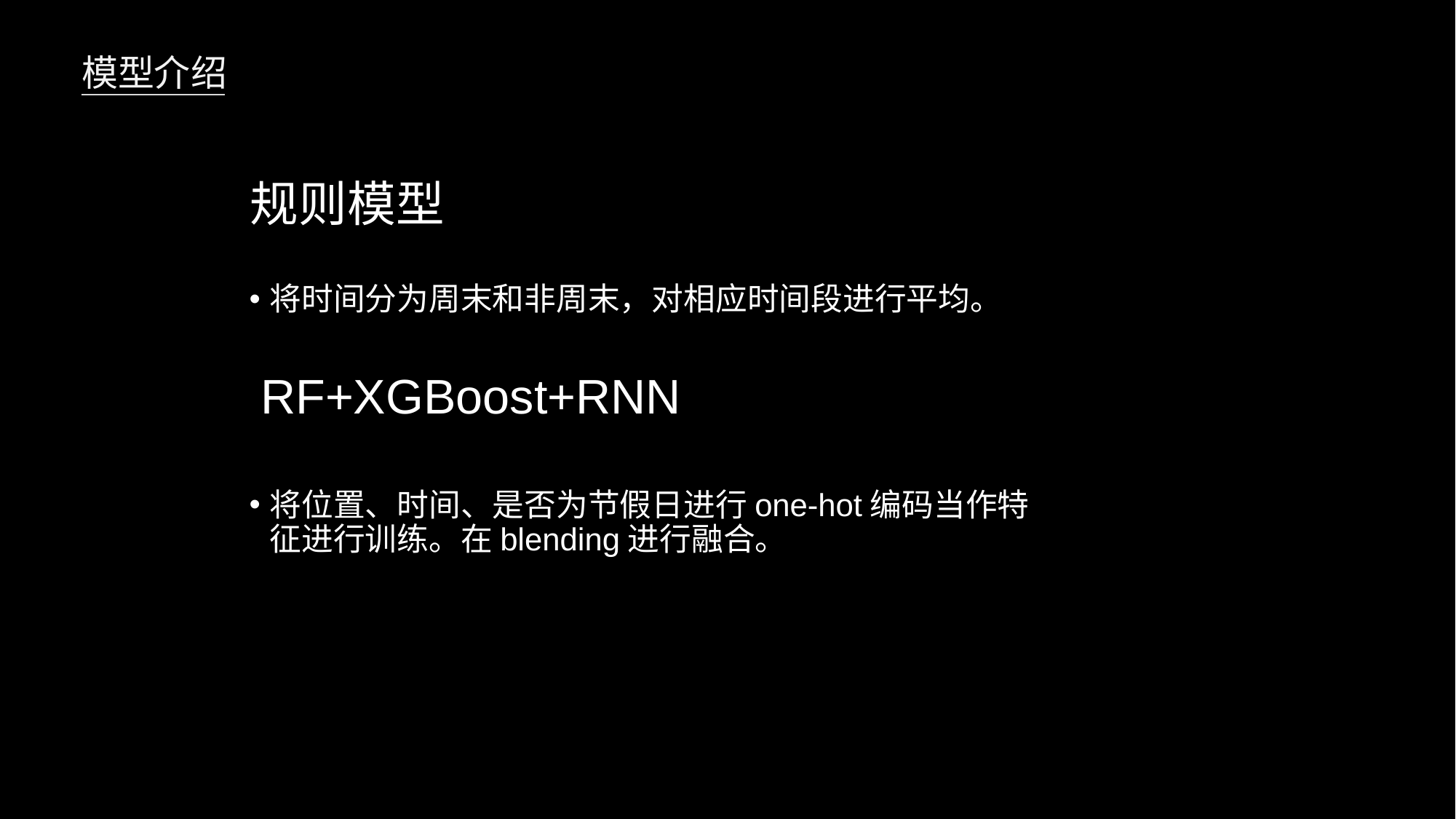

模型介绍
规则模型
将时间分为周末和非周末，对相应时间段进行平均。
RF+XGBoost+RNN
将位置、时间、是否为节假日进行one-hot编码当作特征进行训练。在blending进行融合。